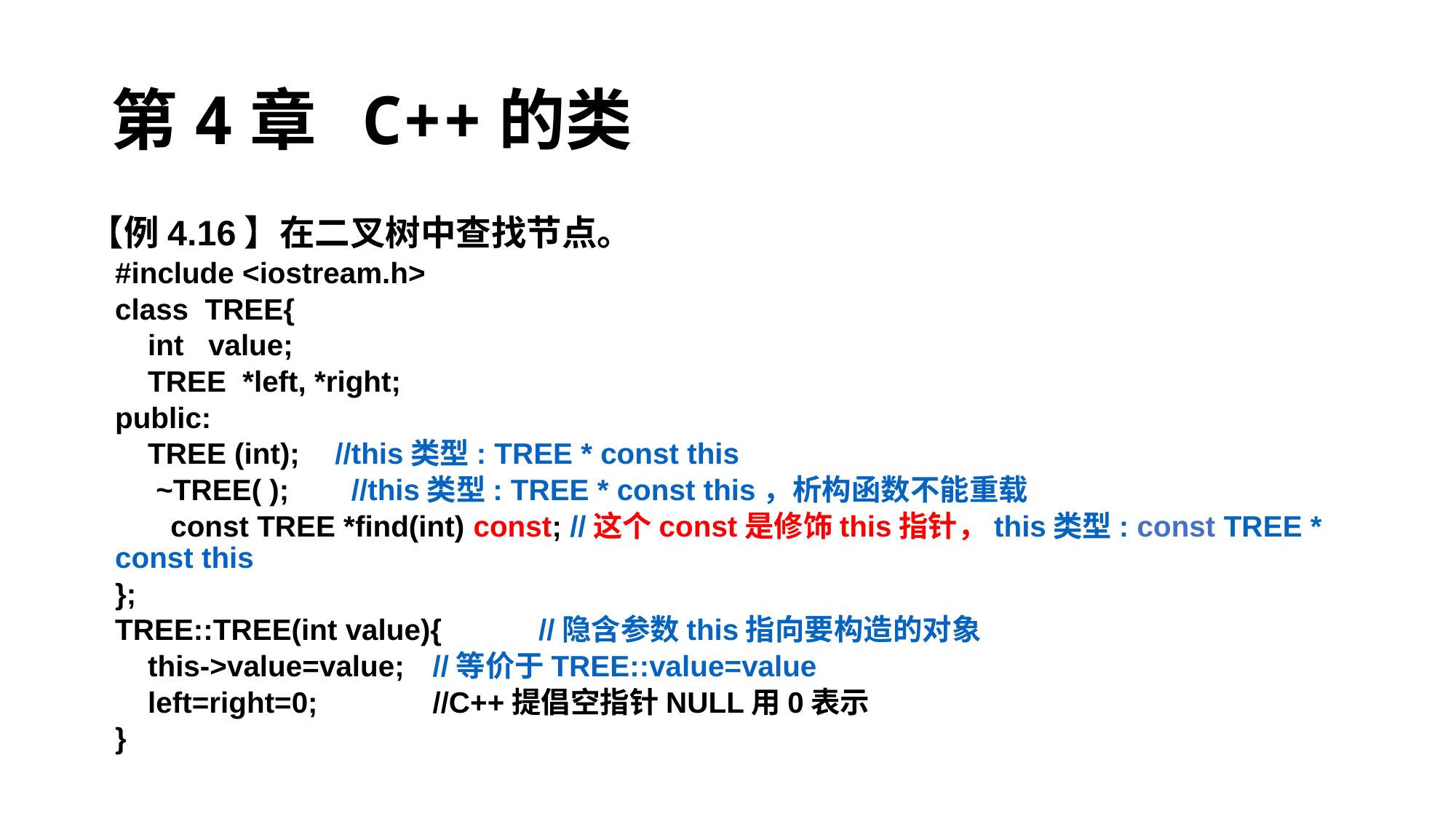

# 第4章  C++的类
【例4.16】在二叉树中查找节点。
	#include <iostream.h>
	class  TREE{
	    int   value;
	    TREE  *left, *right;
	public:
	    TREE (int);	 //this类型: TREE * const this
	     ~TREE( );	   //this类型: TREE * const this，析构函数不能重载
          const TREE *find(int) const; //这个const是修饰this指针，this类型: const TREE * const this
	};
	TREE::TREE(int value){ 	//隐含参数this指向要构造的对象
	    this->value=value;		//等价于TREE::value=value
	    left=right=0;	 	//C++提倡空指针NULL用0表示
	}